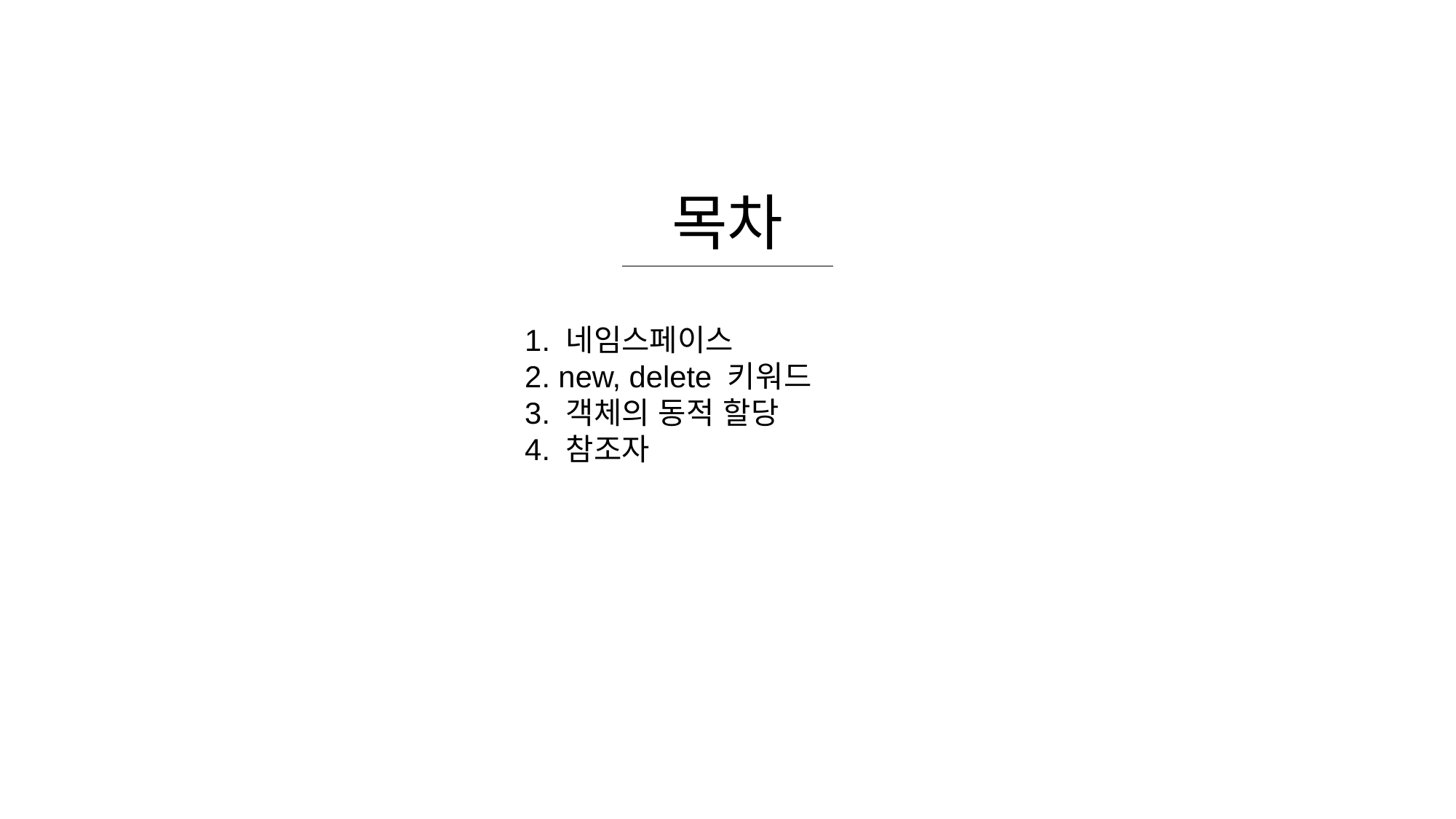

목차
1. 네임스페이스
2. new, delete 키워드
3. 객체의 동적 할당
4. 참조자